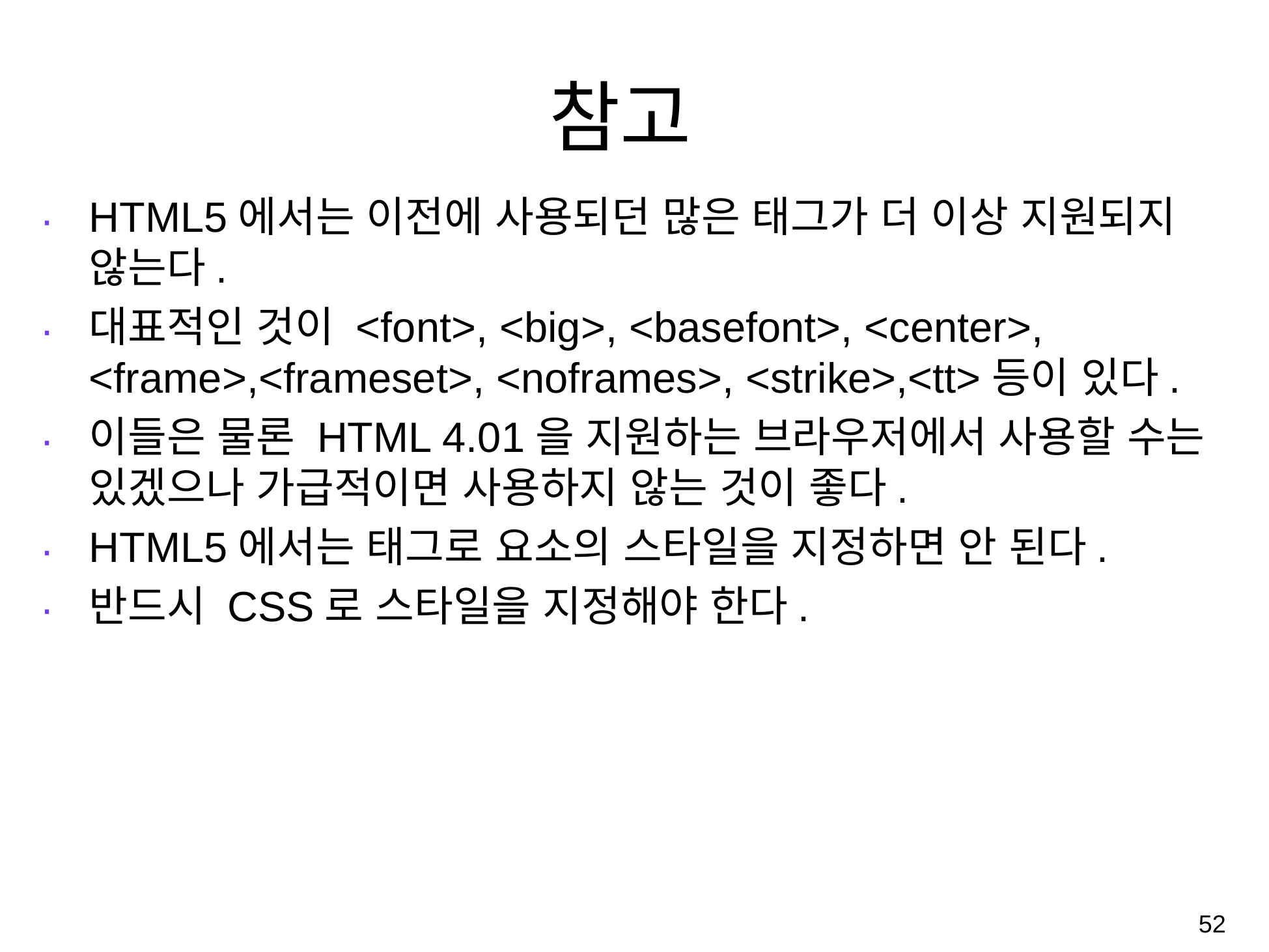

# 참고
HTML5에서는 이전에 사용되던 많은 태그가 더 이상 지원되지 않는다.
대표적인 것이 <font>, <big>, <basefont>, <center>, <frame>,<frameset>, <noframes>, <strike>,<tt>등이 있다.
이들은 물론 HTML 4.01을 지원하는 브라우저에서 사용할 수는 있겠으나 가급적이면 사용하지 않는 것이 좋다.
HTML5에서는 태그로 요소의 스타일을 지정하면 안 된다.
반드시 CSS로 스타일을 지정해야 한다.
52